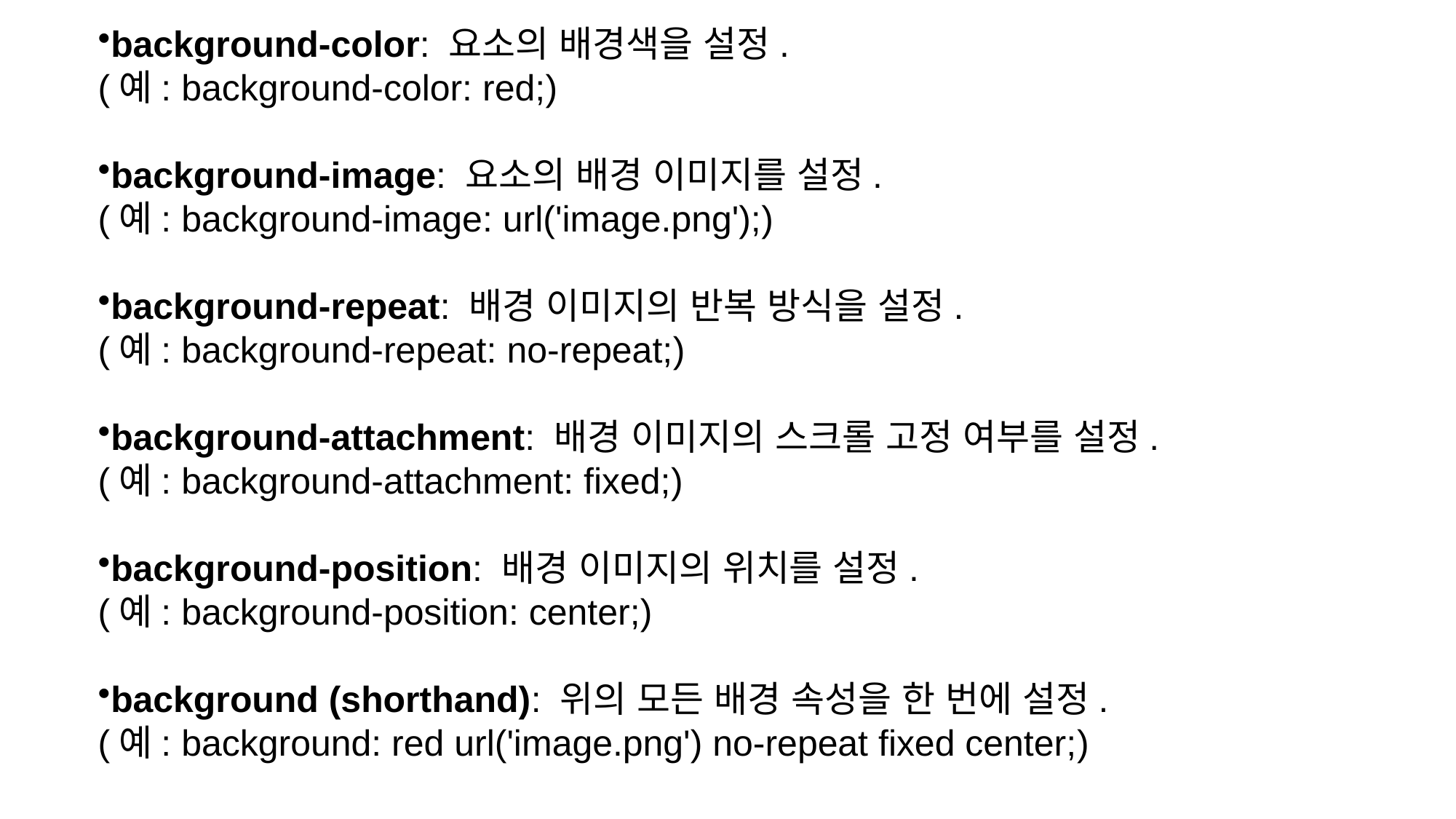

background-color: 요소의 배경색을 설정.
(예: background-color: red;)

background-image: 요소의 배경 이미지를 설정.
(예: background-image: url('image.png');)

background-repeat: 배경 이미지의 반복 방식을 설정.
(예: background-repeat: no-repeat;)

background-attachment: 배경 이미지의 스크롤 고정 여부를 설정.
(예: background-attachment: fixed;)

background-position: 배경 이미지의 위치를 설정.
(예: background-position: center;)

background (shorthand): 위의 모든 배경 속성을 한 번에 설정.
(예: background: red url('image.png') no-repeat fixed center;)